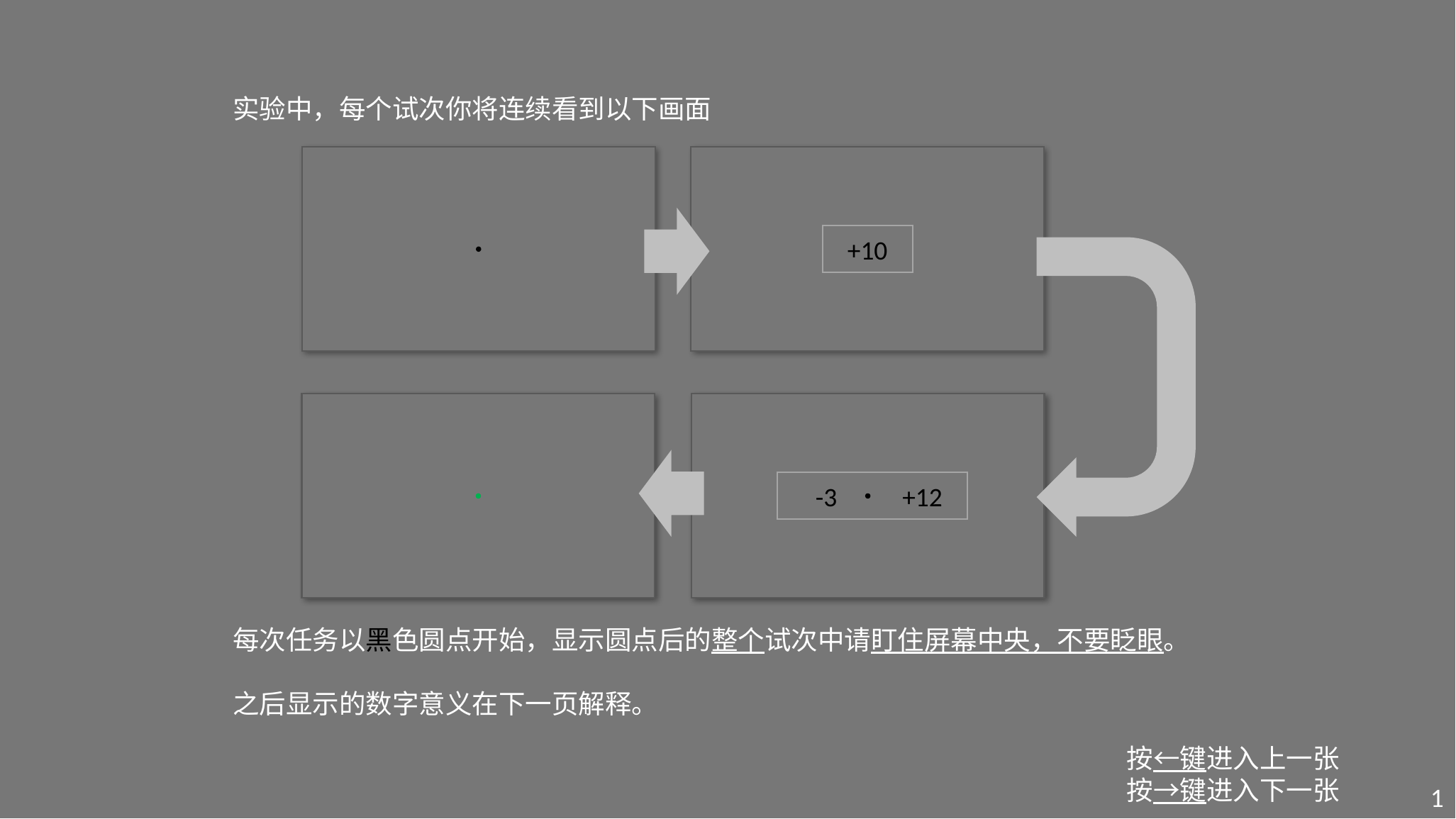

实验中，每个试次你将连续看到以下画面

+10

-3	+12

每次任务以黑色圆点开始，显示圆点后的整个试次中请盯住屏幕中央，不要眨眼。

之后显示的数字意义在下一页解释。
按←键进入上一张
按→键进入下一张
1